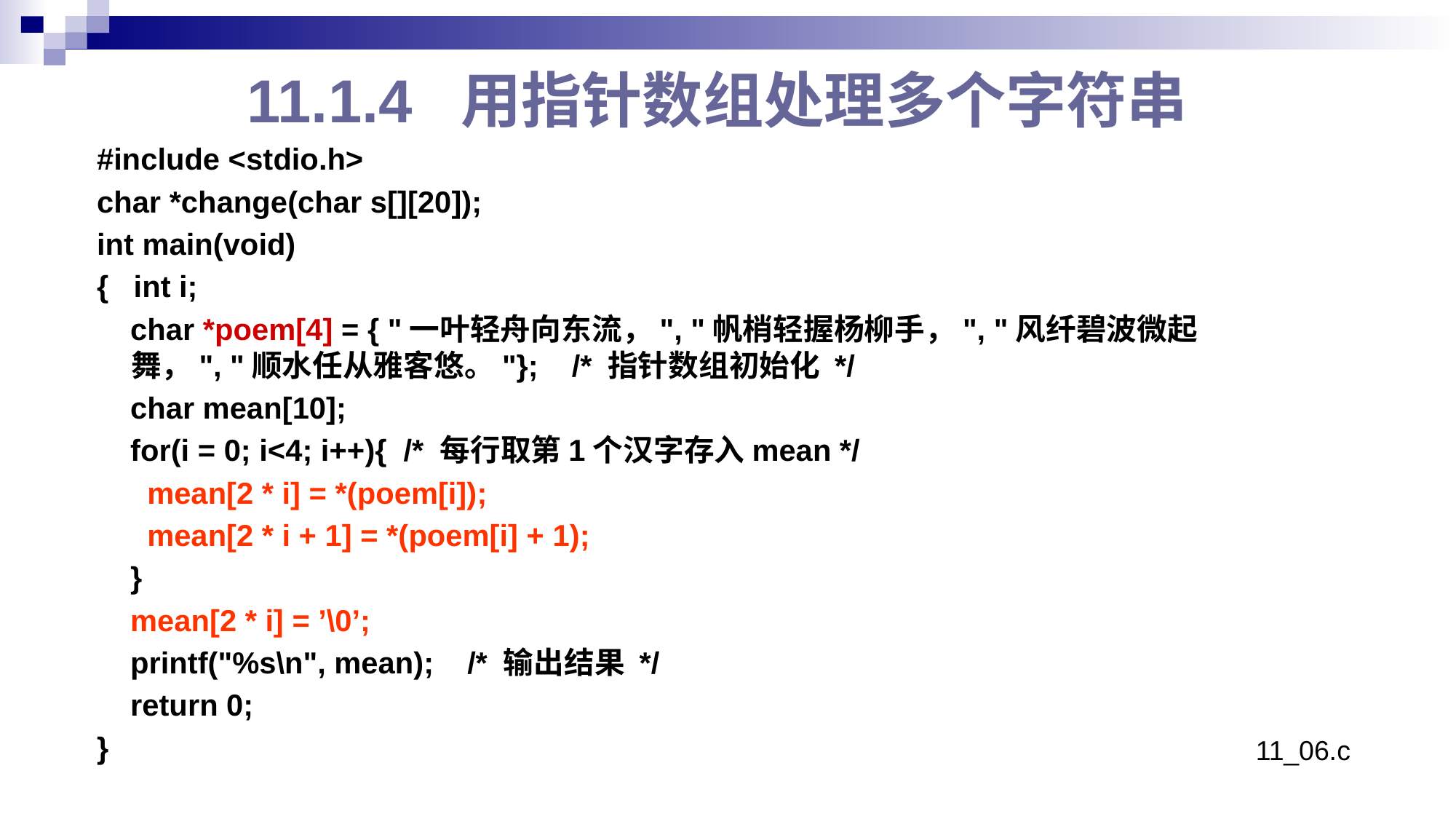

# 11.1.4  用指针数组处理多个字符串
#include <stdio.h>
char *change(char s[][20]);
int main(void)
{   int i;
    char *poem[4] = { "一叶轻舟向东流，", "帆梢轻握杨柳手，", "风纤碧波微起舞，", "顺水任从雅客悠。"};    /* 指针数组初始化 */
    char mean[10];
    for(i = 0; i<4; i++){  /* 每行取第1个汉字存入mean */
      mean[2 * i] = *(poem[i]);
      mean[2 * i + 1] = *(poem[i] + 1);
    }
    mean[2 * i] = ’\0’;
    printf("%s\n", mean);    /* 输出结果 */
    return 0;
}
11_06.c